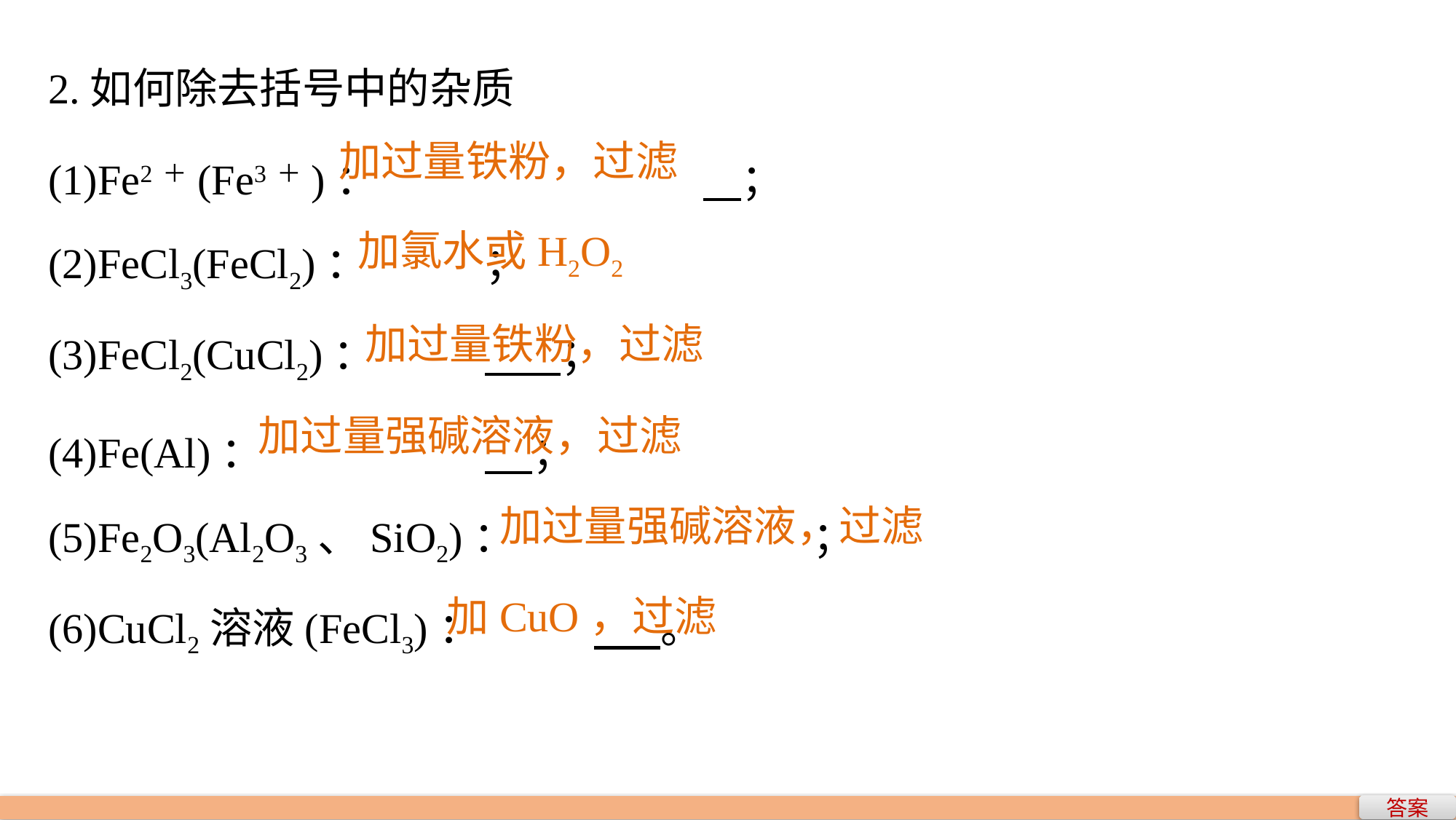

2.如何除去括号中的杂质
(1)Fe2＋(Fe3＋)：			    ；
(2)FeCl3(FeCl2)：		；
(3)FeCl2(CuCl2)：		        ；
(4)Fe(Al)：			     ；
(5)Fe2O3(Al2O3、SiO2)：			；
(6)CuCl2溶液(FeCl3)：		       。
加过量铁粉，过滤
加氯水或H2O2
加过量铁粉，过滤
加过量强碱溶液，过滤
加过量强碱溶液，过滤
加CuO，过滤
答案